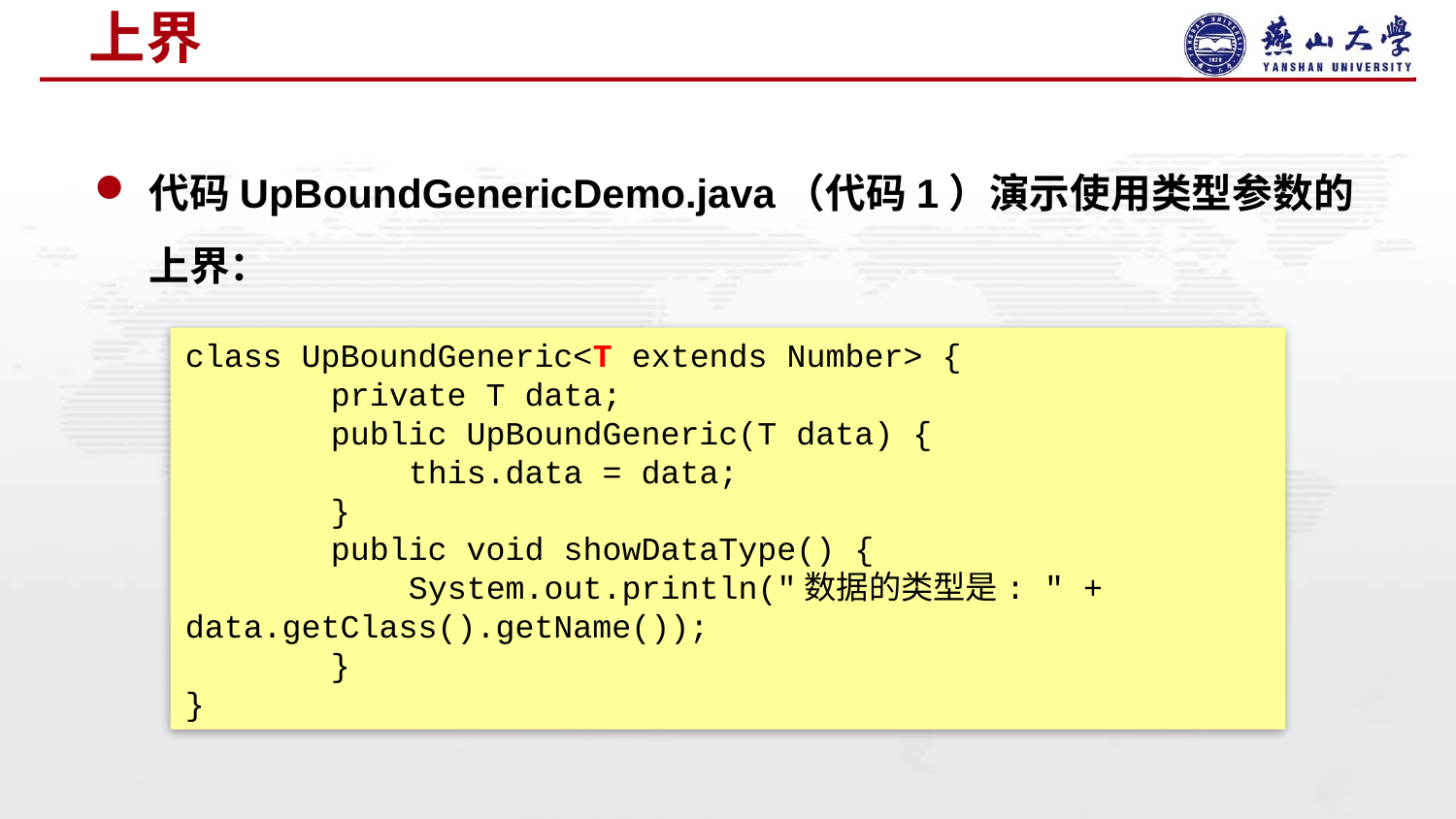

# 上界
代码UpBoundGenericDemo.java（代码1）演示使用类型参数的上界：

class UpBoundGeneric<T extends Number> {
	private T data;
	public UpBoundGeneric(T data) {
	    this.data = data;
	}
	public void showDataType() {
	    System.out.println("数据的类型是: " + data.getClass().getName());
	}
}